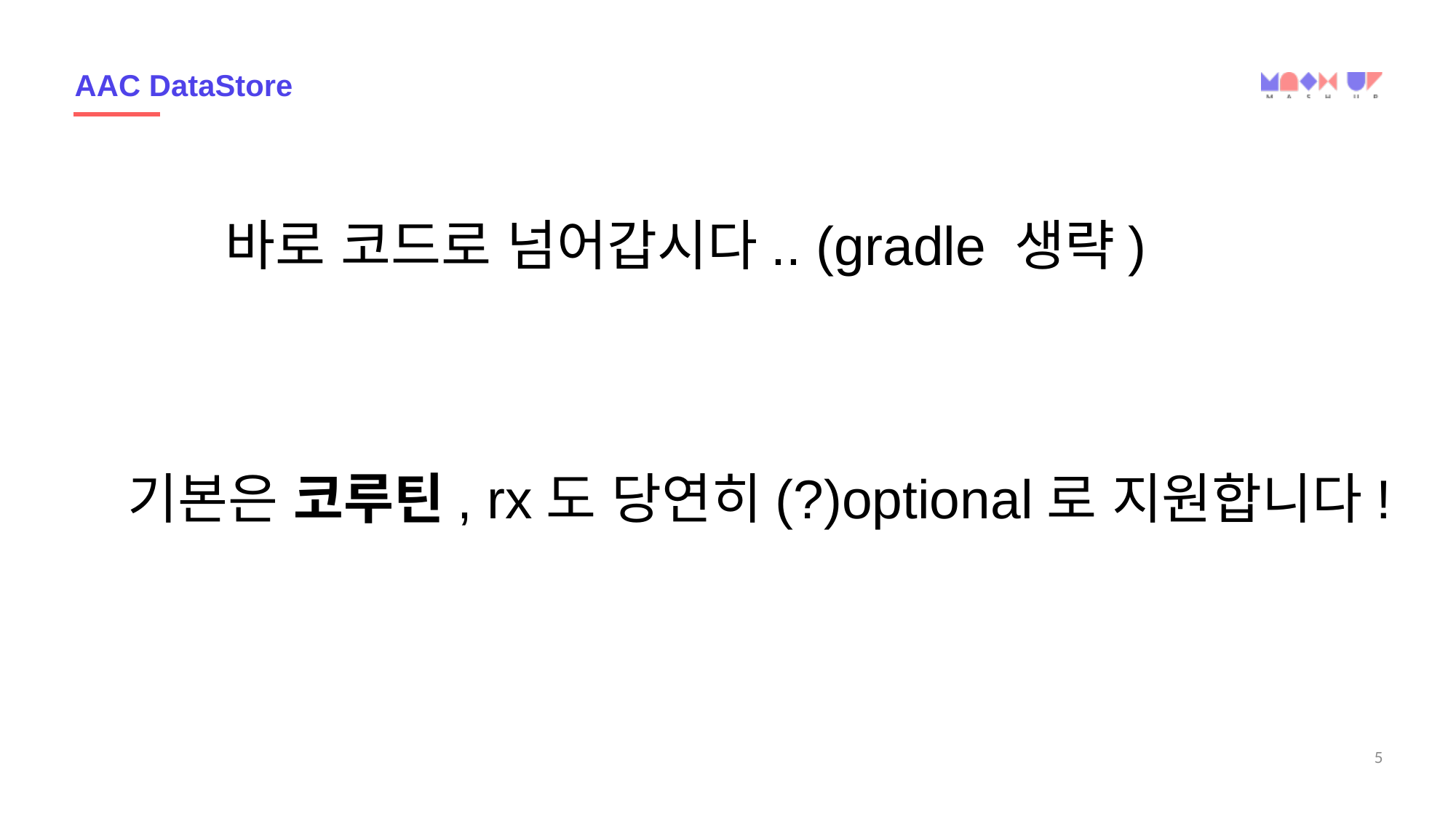

# AAC DataStore
바로 코드로 넘어갑시다.. (gradle 생략)
기본은 코루틴, rx도 당연히(?)optional로 지원합니다!
5